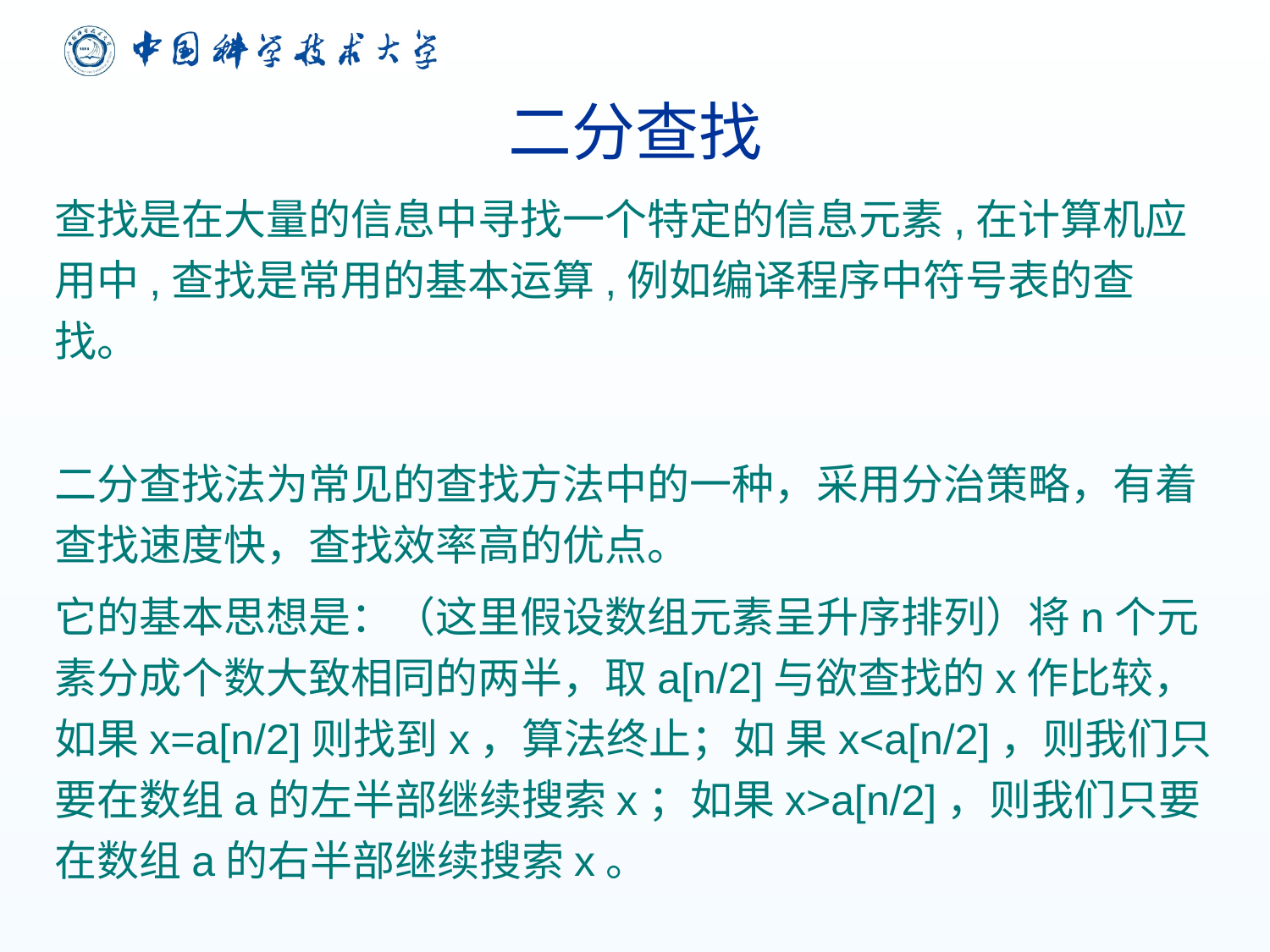

# 二分查找
查找是在大量的信息中寻找一个特定的信息元素,在计算机应用中,查找是常用的基本运算,例如编译程序中符号表的查找。

二分查找法为常见的查找方法中的一种，采用分治策略，有着查找速度快，查找效率高的优点。
它的基本思想是：（这里假设数组元素呈升序排列）将n个元素分成个数大致相同的两半，取a[n/2]与欲查找的x作比较，如果x=a[n/2]则找到x，算法终止；如 果x<a[n/2]，则我们只要在数组a的左半部继续搜索x；如果x>a[n/2]，则我们只要在数组a的右半部继续搜索x。